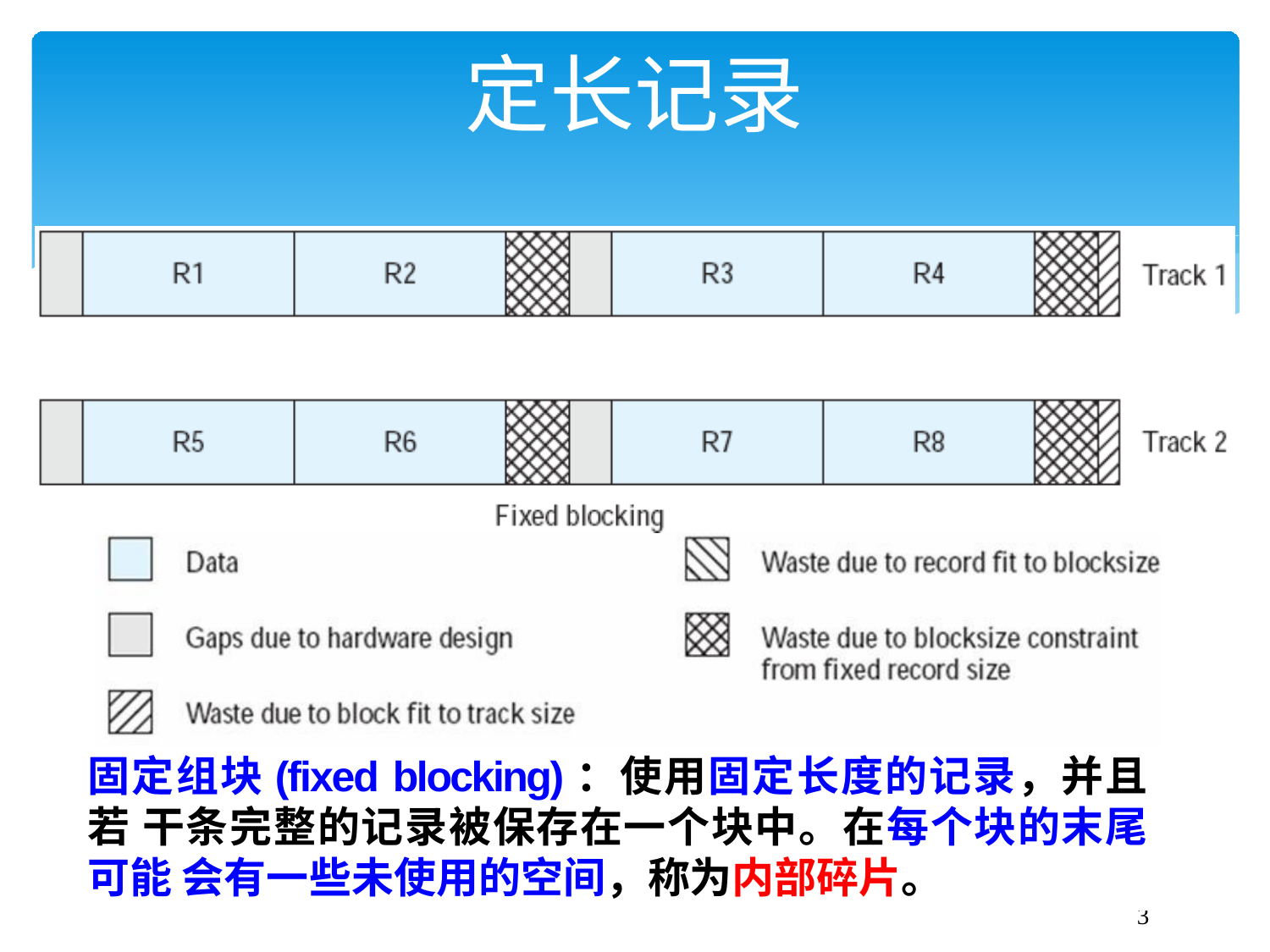

# 定长记录

固定组块(fixed blocking)：使用固定长度的记录，并且若 干条完整的记录被保存在一个块中。在每个块的末尾可能 会有一些未使用的空间，称为内部碎片。
53